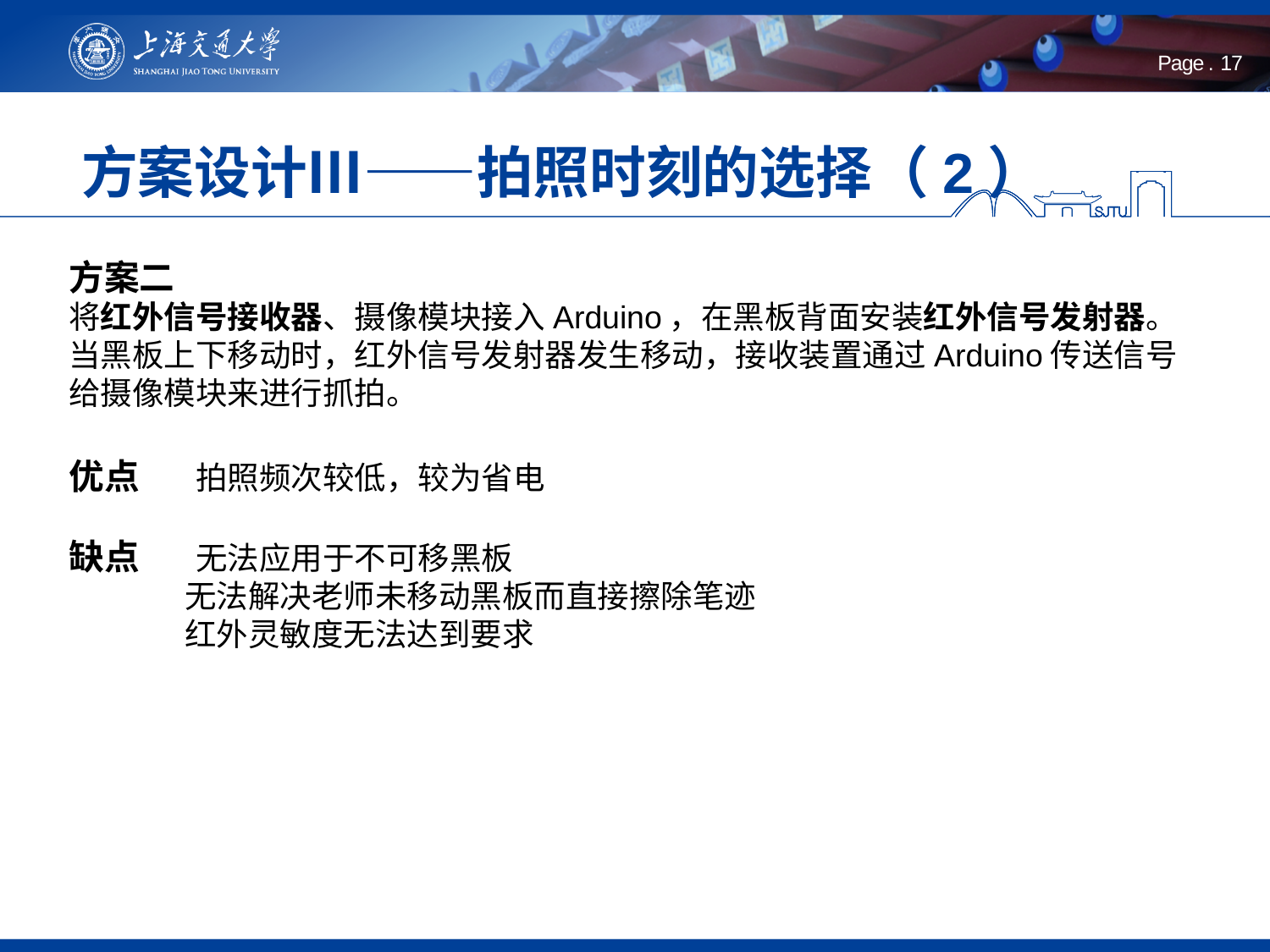

# 方案设计Ⅲ——拍照时刻的选择（2）
方案二
将红外信号接收器、摄像模块接入Arduino，在黑板背面安装红外信号发射器。当黑板上下移动时，红外信号发射器发生移动，接收装置通过Arduino传送信号给摄像模块来进行抓拍。

优点	拍照频次较低，较为省电

缺点	无法应用于不可移黑板
               无法解决老师未移动黑板而直接擦除笔迹
               红外灵敏度无法达到要求